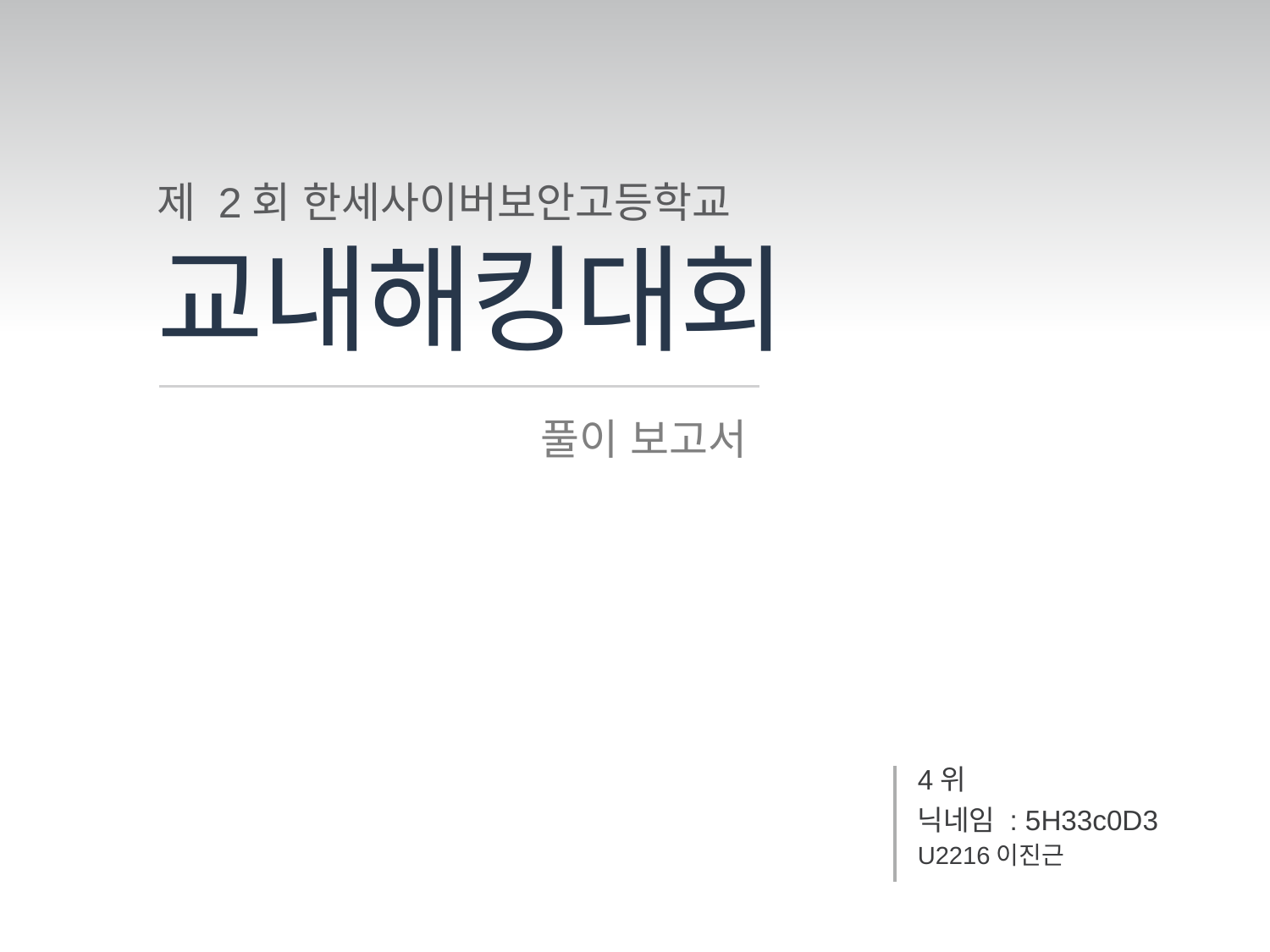

제 2회 한세사이버보안고등학교
교내해킹대회
풀이 보고서
4위
닉네임 : 5H33c0D3
U2216이진근